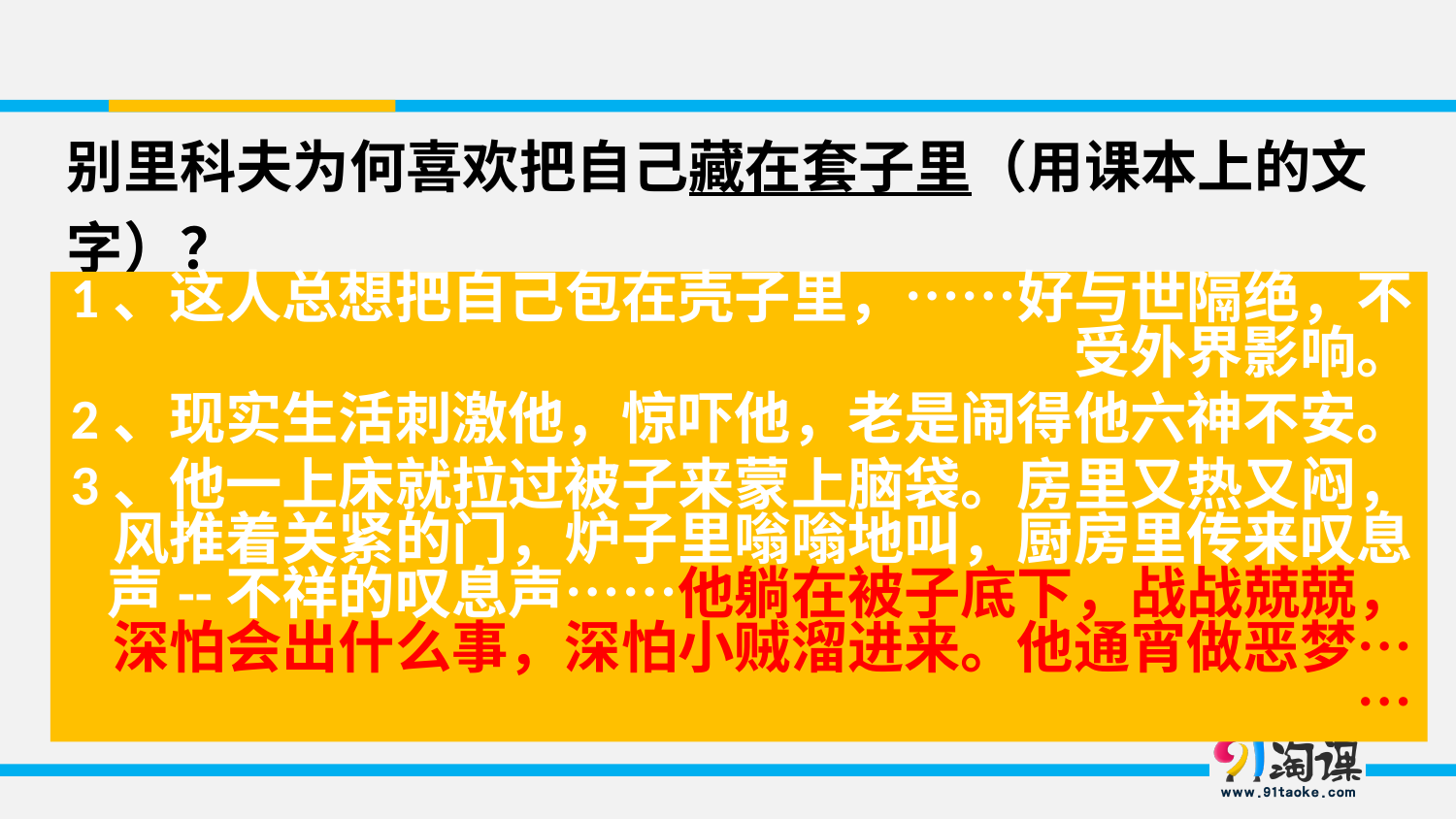

别里科夫为何喜欢把自己藏在套子里（用课本上的文字）？
1、这人总想把自己包在壳子里，……好与世隔绝，不 受外界影响。
2、现实生活刺激他，惊吓他，老是闹得他六神不安。
3、他一上床就拉过被子来蒙上脑袋。房里又热又闷，风推着关紧的门，炉子里嗡嗡地叫，厨房里传来叹息声--不祥的叹息声……他躺在被子底下，战战兢兢，深怕会出什么事，深怕小贼溜进来。他通宵做恶梦……